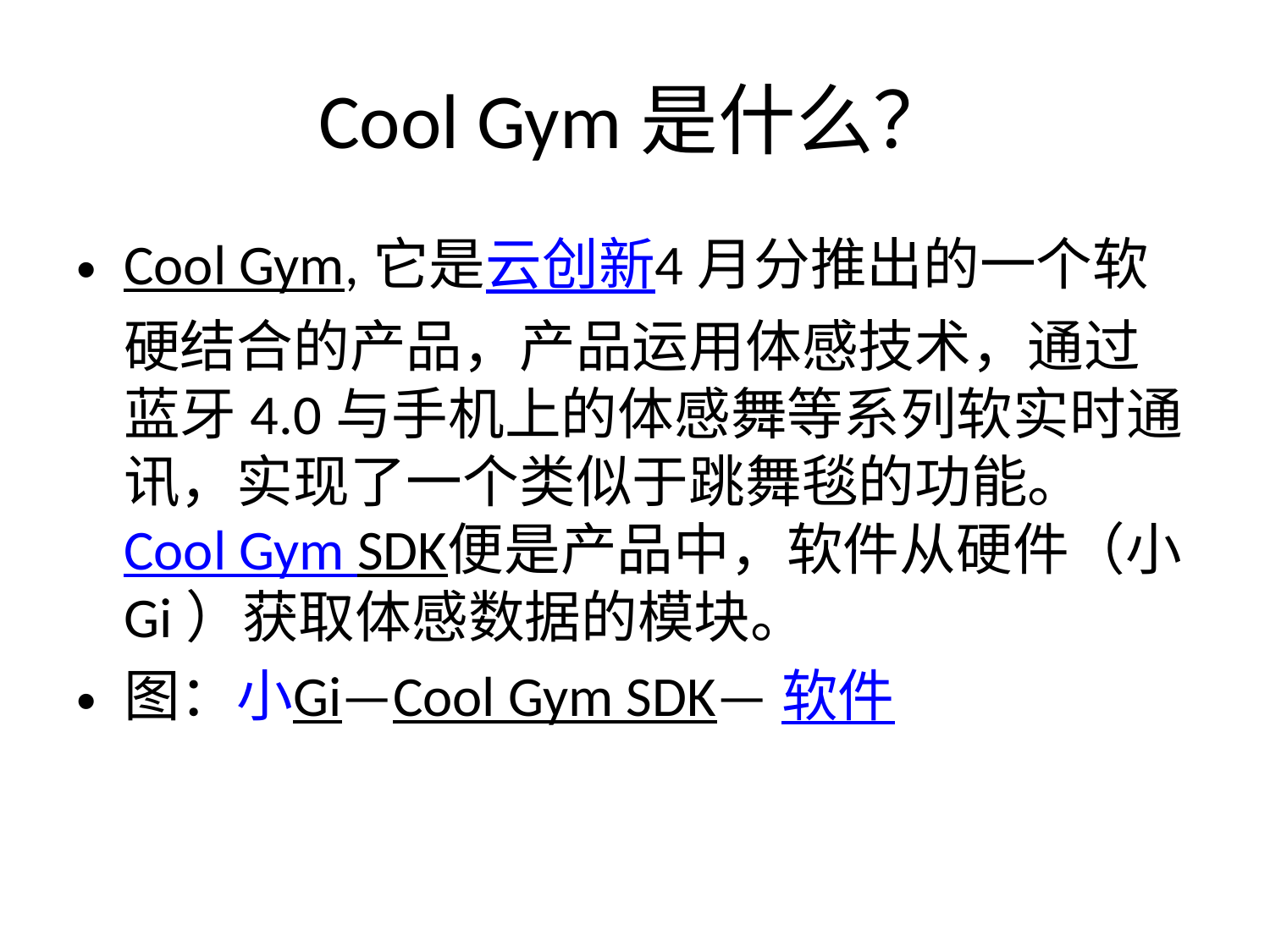

# Cool Gym是什么？
Cool Gym,它是云创新4月分推出的一个软硬结合的产品，产品运用体感技术，通过蓝牙4.0与手机上的体感舞等系列软实时通讯，实现了一个类似于跳舞毯的功能。Cool Gym SDK便是产品中，软件从硬件（小Gi）获取体感数据的模块。
图：小Gi—Cool Gym SDK—软件